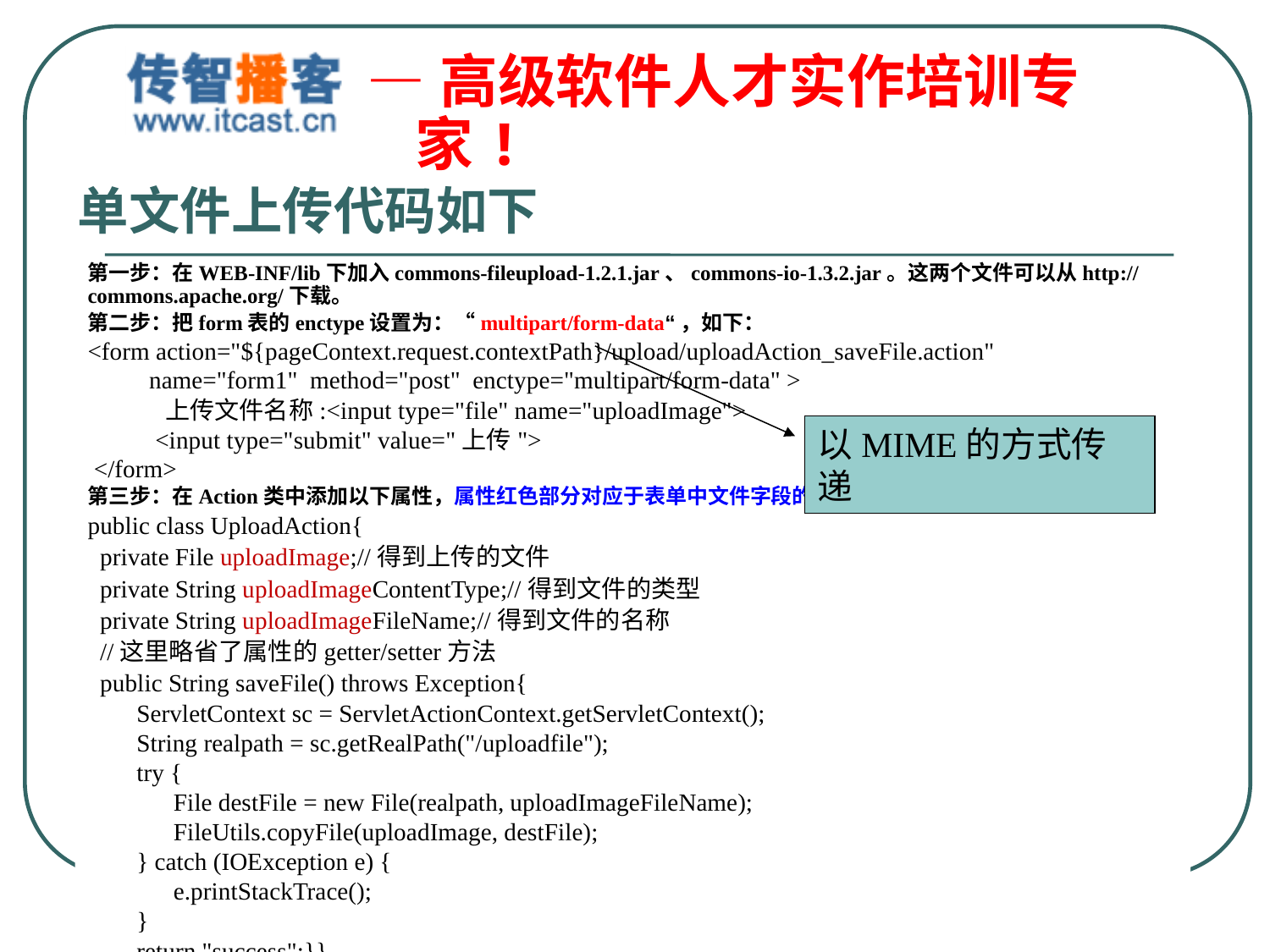

单文件上传代码如下
第一步：在WEB-INF/lib下加入commons-fileupload-1.2.1.jar、commons-io-1.3.2.jar。这两个文件可以从http://commons.apache.org/下载。
第二步：把form表的enctype设置为：“multipart/form-data“，如下：
<form action="${pageContext.request.contextPath}/upload/uploadAction_saveFile.action"
          name="form1"  method="post"  enctype="multipart/form-data" >
             上传文件名称:<input type="file" name="uploadImage">
           <input type="submit" value="上传">
 </form>
第三步：在Action类中添加以下属性，属性红色部分对应于表单中文件字段的名称：
public class UploadAction{
  private File uploadImage;//得到上传的文件
  private String uploadImageContentType;//得到文件的类型
  private String uploadImageFileName;//得到文件的名称
  //这里略省了属性的getter/setter方法
  public String saveFile() throws Exception{
        ServletContext sc = ServletActionContext.getServletContext();
        String realpath = sc.getRealPath("/uploadfile");
        try {
              File destFile = new File(realpath, uploadImageFileName);
              FileUtils.copyFile(uploadImage, destFile);
        } catch (IOException e) {
              e.printStackTrace();
        }
        return "success";}}

以MIME的方式传递
北京传智播客教育 www.itcast.cn
北京传智播客教育 www.itcast.cn